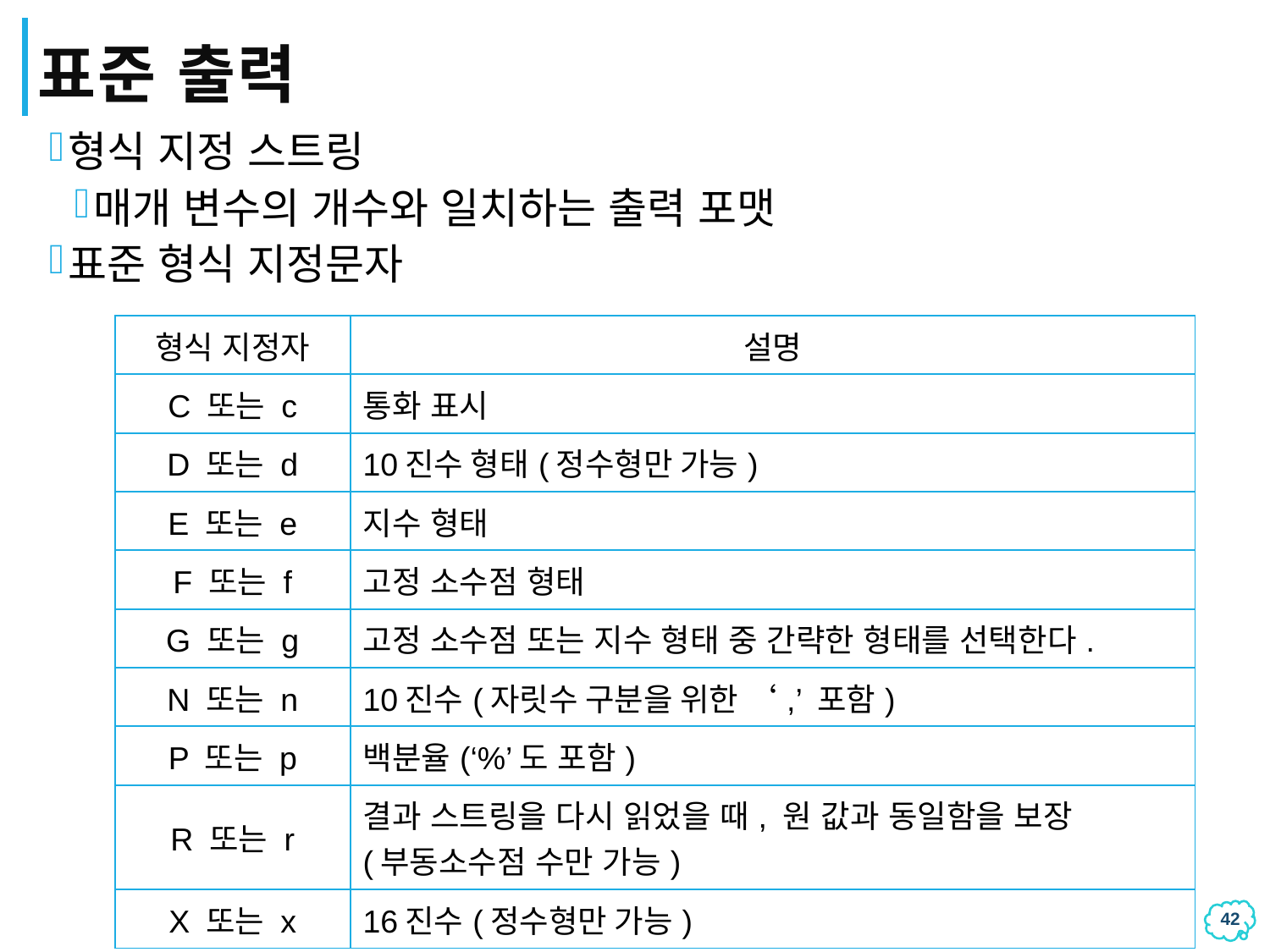

# 표준 출력
형식 지정 스트링
매개 변수의 개수와 일치하는 출력 포맷
표준 형식 지정문자
| 형식 지정자 | 설명 |
| --- | --- |
| C 또는 c | 통화 표시 |
| D 또는 d | 10진수 형태(정수형만 가능) |
| E 또는 e | 지수 형태 |
| F 또는 f | 고정 소수점 형태 |
| G 또는 g | 고정 소수점 또는 지수 형태 중 간략한 형태를 선택한다. |
| N 또는 n | 10진수(자릿수 구분을 위한 ‘,’ 포함) |
| P 또는 p | 백분율(‘%’도 포함) |
| R 또는 r | 결과 스트링을 다시 읽었을 때, 원 값과 동일함을 보장 (부동소수점 수만 가능) |
| X 또는 x | 16진수(정수형만 가능) |
42